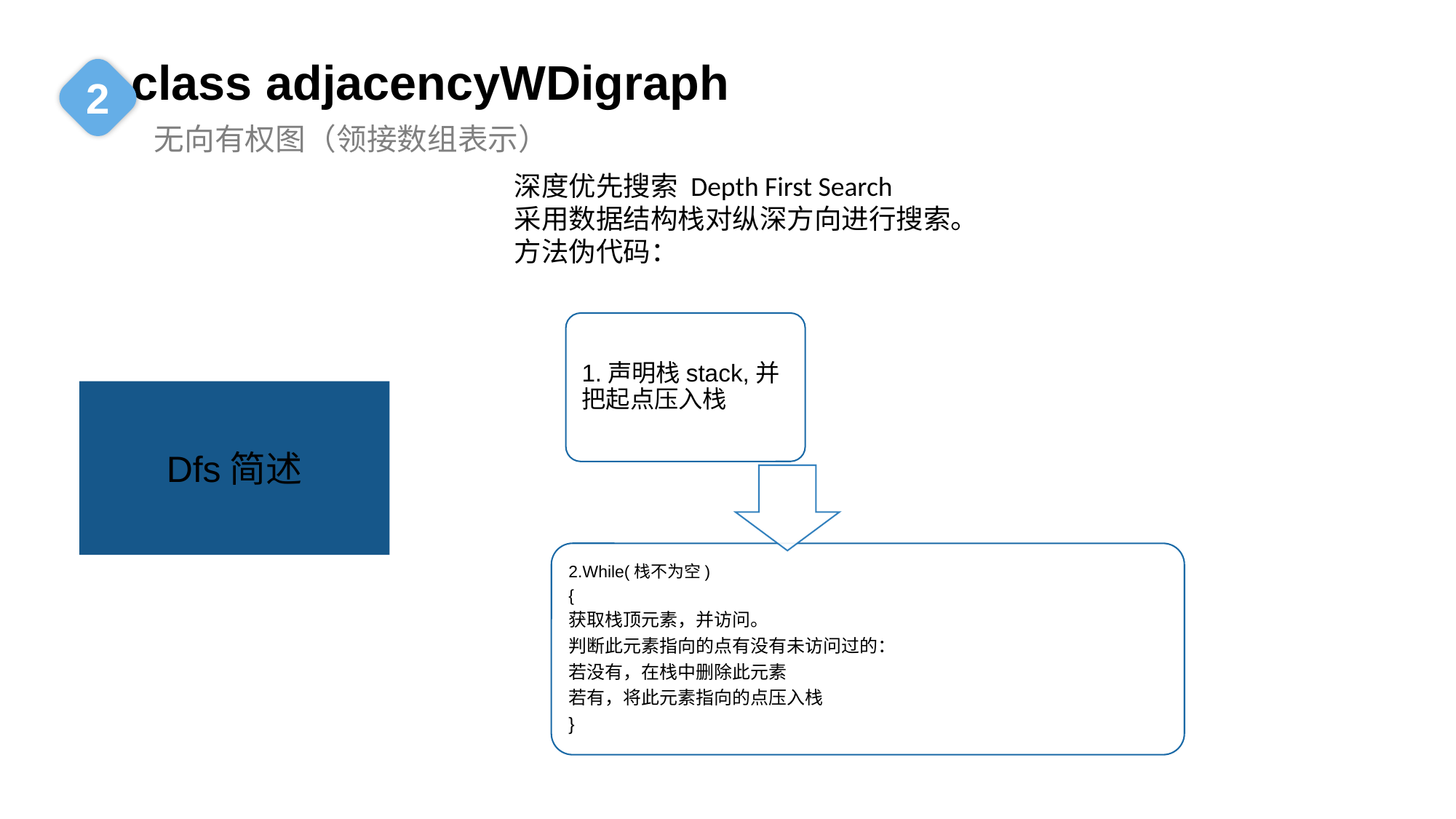

class adjacencyWDigraph
无向有权图（领接数组表示）

2
深度优先搜索 Depth First Search
采用数据结构栈对纵深方向进行搜索。
方法伪代码：
1.声明栈stack,并把起点压入栈
2.While(栈不为空)
{
获取栈顶元素，并访问。
判断此元素指向的点有没有未访问过的：
若没有，在栈中删除此元素
若有，将此元素指向的点压入栈
}

Dfs简述